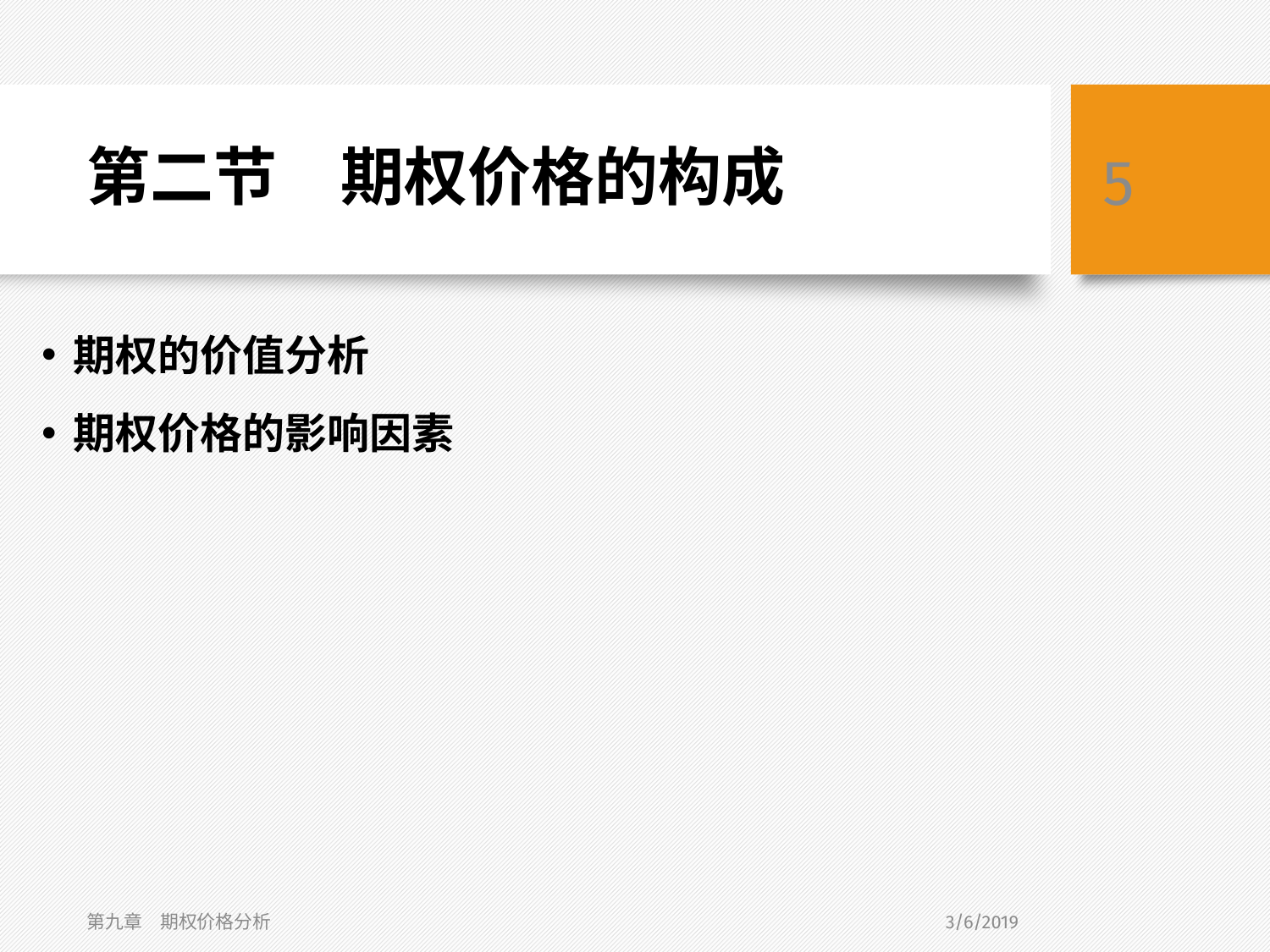

# 第二节　期权价格的构成
5
期权的价值分析
期权价格的影响因素
3/6/2019
第九章　期权价格分析